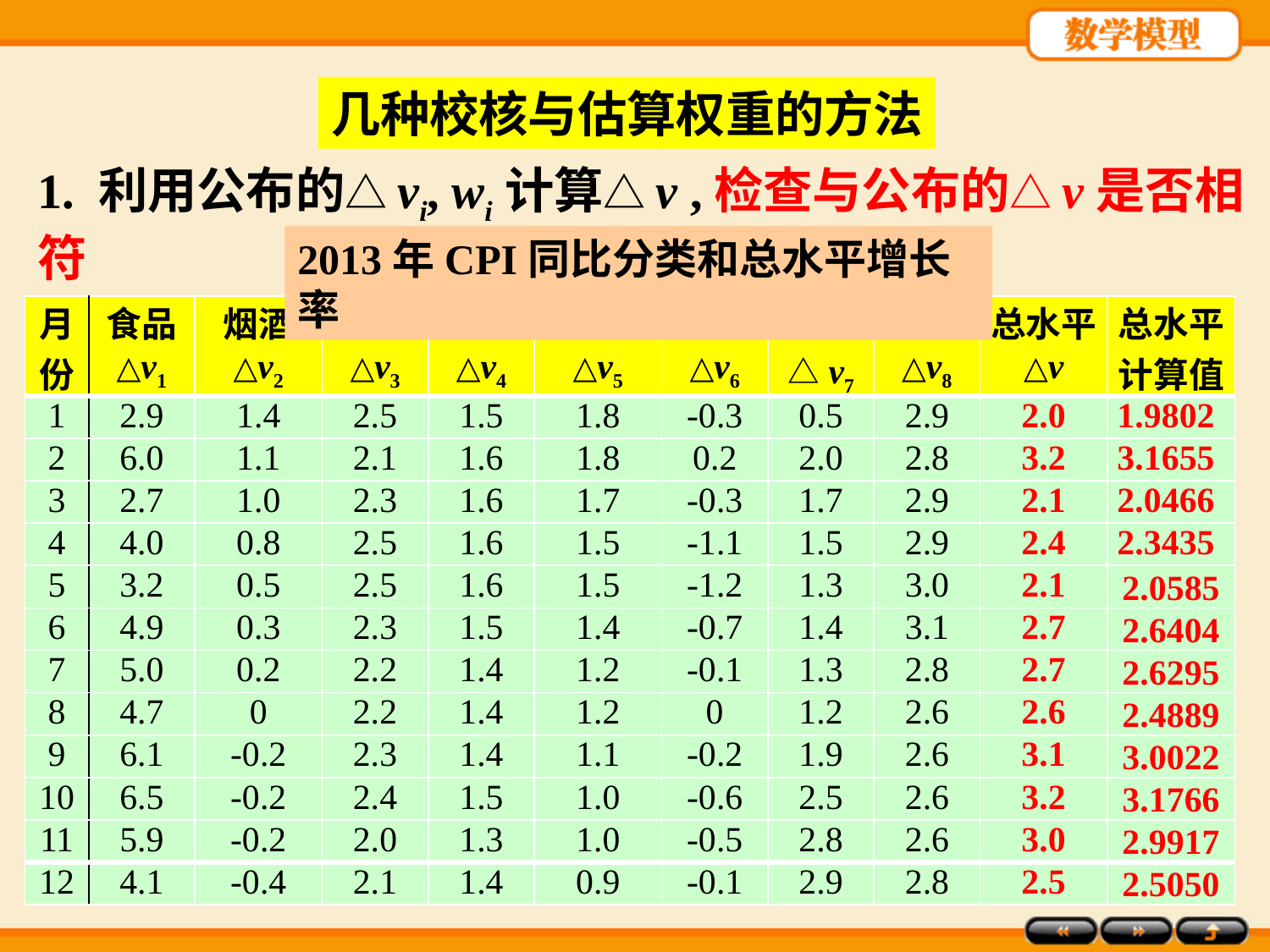

几种校核与估算权重的方法
1. 利用公布的△vi, wi计算△v ,检查与公布的△v是否相符
2013年CPI同比分类和总水平增长率
| 月份 | 食品 △v1 | 烟酒 △v2 | 衣着 △v3 | 家庭 △v4 | 医疗 △v5 | 交通 △v6 | 教育△v7 | 居住 △v8 | 总水平 △v | 总水平 计算值 |
| --- | --- | --- | --- | --- | --- | --- | --- | --- | --- | --- |
| 1 | 2.9 | 1.4 | 2.5 | 1.5 | 1.8 | -0.3 | 0.5 | 2.9 | 2.0 | 1.9802 |
| 2 | 6.0 | 1.1 | 2.1 | 1.6 | 1.8 | 0.2 | 2.0 | 2.8 | 3.2 | 3.1655 |
| 3 | 2.7 | 1.0 | 2.3 | 1.6 | 1.7 | -0.3 | 1.7 | 2.9 | 2.1 | 2.0466 |
| 4 | 4.0 | 0.8 | 2.5 | 1.6 | 1.5 | -1.1 | 1.5 | 2.9 | 2.4 | 2.3435 |
| 5 | 3.2 | 0.5 | 2.5 | 1.6 | 1.5 | -1.2 | 1.3 | 3.0 | 2.1 | 2.0585 |
| 6 | 4.9 | 0.3 | 2.3 | 1.5 | 1.4 | -0.7 | 1.4 | 3.1 | 2.7 | 2.6404 |
| 7 | 5.0 | 0.2 | 2.2 | 1.4 | 1.2 | -0.1 | 1.3 | 2.8 | 2.7 | 2.6295 |
| 8 | 4.7 | 0 | 2.2 | 1.4 | 1.2 | 0 | 1.2 | 2.6 | 2.6 | 2.4889 |
| 9 | 6.1 | -0.2 | 2.3 | 1.4 | 1.1 | -0.2 | 1.9 | 2.6 | 3.1 | 3.0022 |
| 10 | 6.5 | -0.2 | 2.4 | 1.5 | 1.0 | -0.6 | 2.5 | 2.6 | 3.2 | 3.1766 |
| 11 | 5.9 | -0.2 | 2.0 | 1.3 | 1.0 | -0.5 | 2.8 | 2.6 | 3.0 | 2.9917 |
| 12 | 4.1 | -0.4 | 2.1 | 1.4 | 0.9 | -0.1 | 2.9 | 2.8 | 2.5 | 2.5050 |